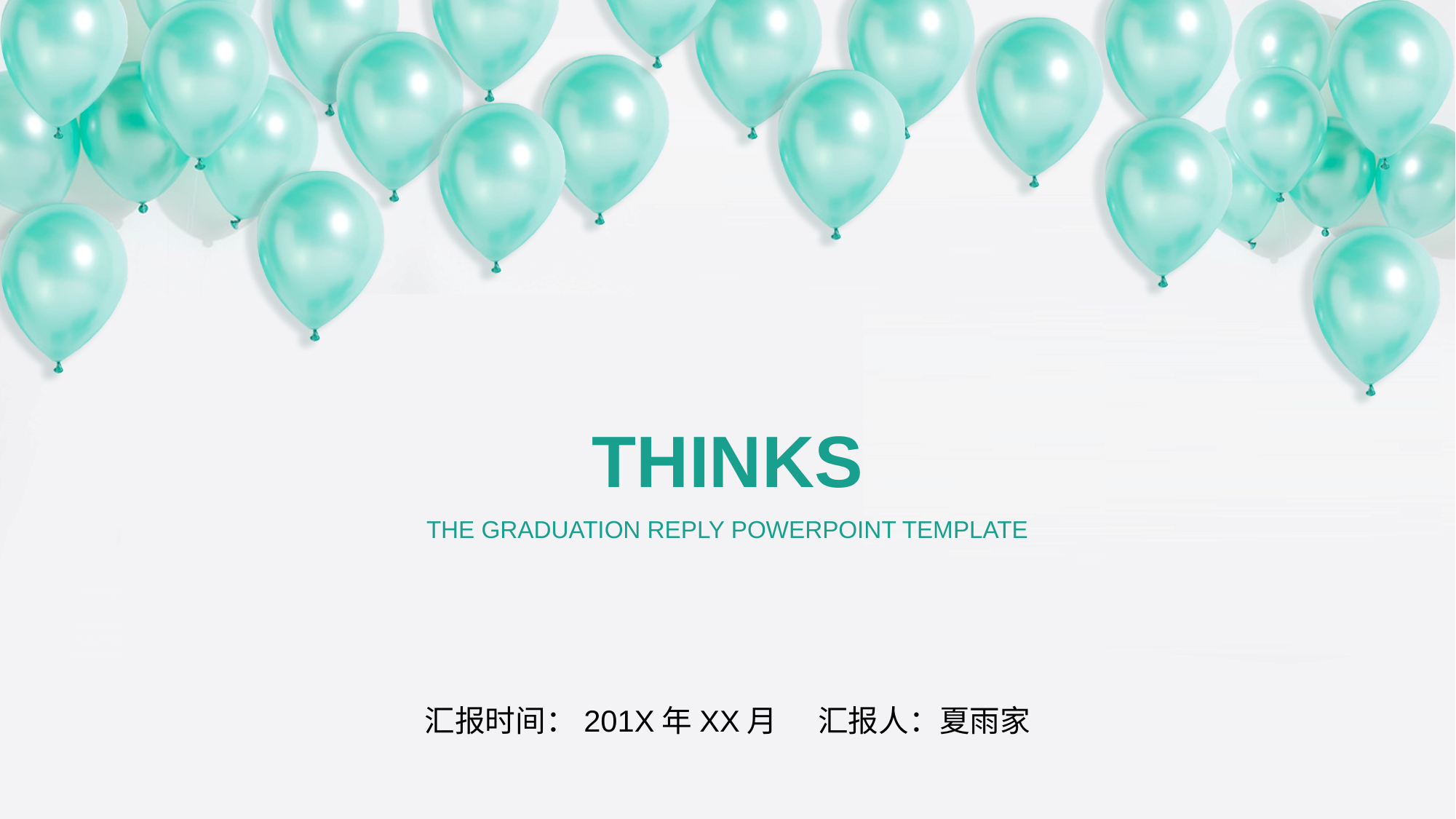

THINKS
THE GRADUATION REPLY POWERPOINT TEMPLATE

汇报时间：201X年XX月      汇报人：夏雨家